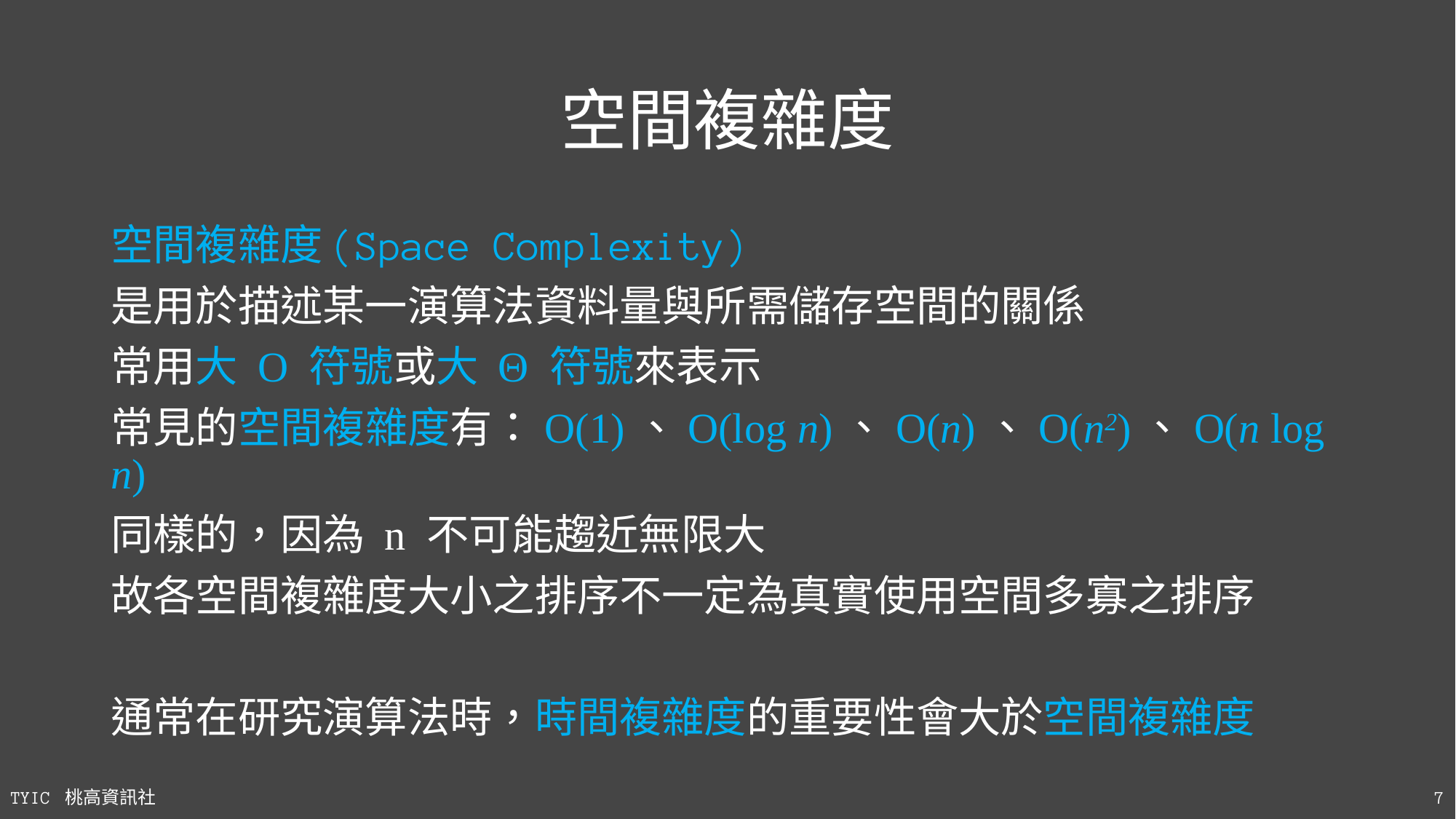

# 空間複雜度
空間複雜度(Space Complexity)
是用於描述某一演算法資料量與所需儲存空間的關係
常用大 O 符號或大 Θ 符號來表示
常見的空間複雜度有：O(1)、O(log n)、O(n)、O(n2)、O(n log n)
同樣的，因為 n 不可能趨近無限大
故各空間複雜度大小之排序不一定為真實使用空間多寡之排序

通常在研究演算法時，時間複雜度的重要性會大於空間複雜度